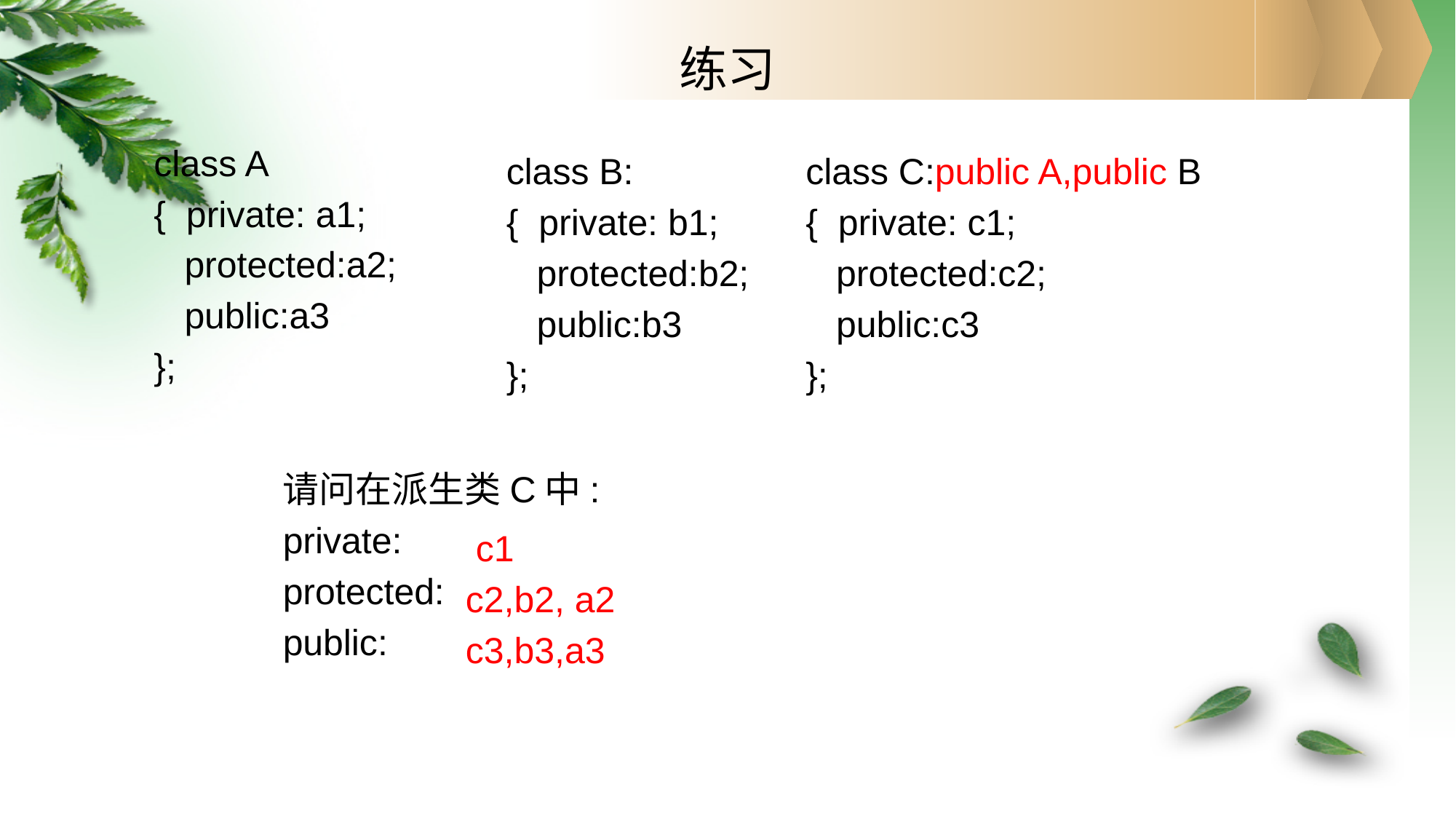

# 练习
class A
{  private: a1;
   protected:a2;
   public:a3
};

class B:
{  private: b1;
   protected:b2;
   public:b3
};

class C:public A,public B
{  private: c1;
   protected:c2;
   public:c3
};

请问在派生类C中:
private:
protected:
public:

 c1
c2,b2, a2
c3,b3,a3